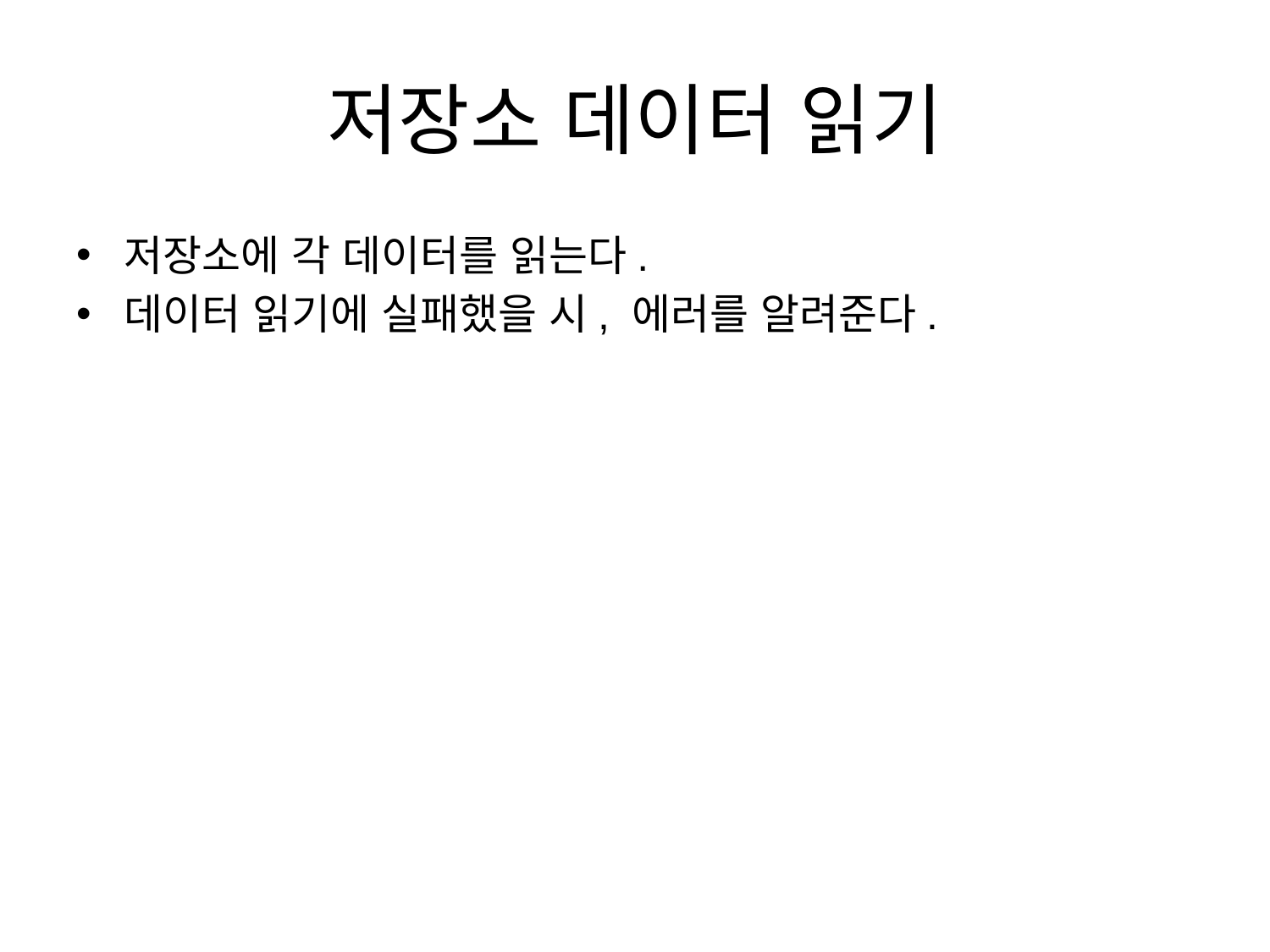

# 저장소 데이터 읽기
저장소에 각 데이터를 읽는다.
데이터 읽기에 실패했을 시, 에러를 알려준다.